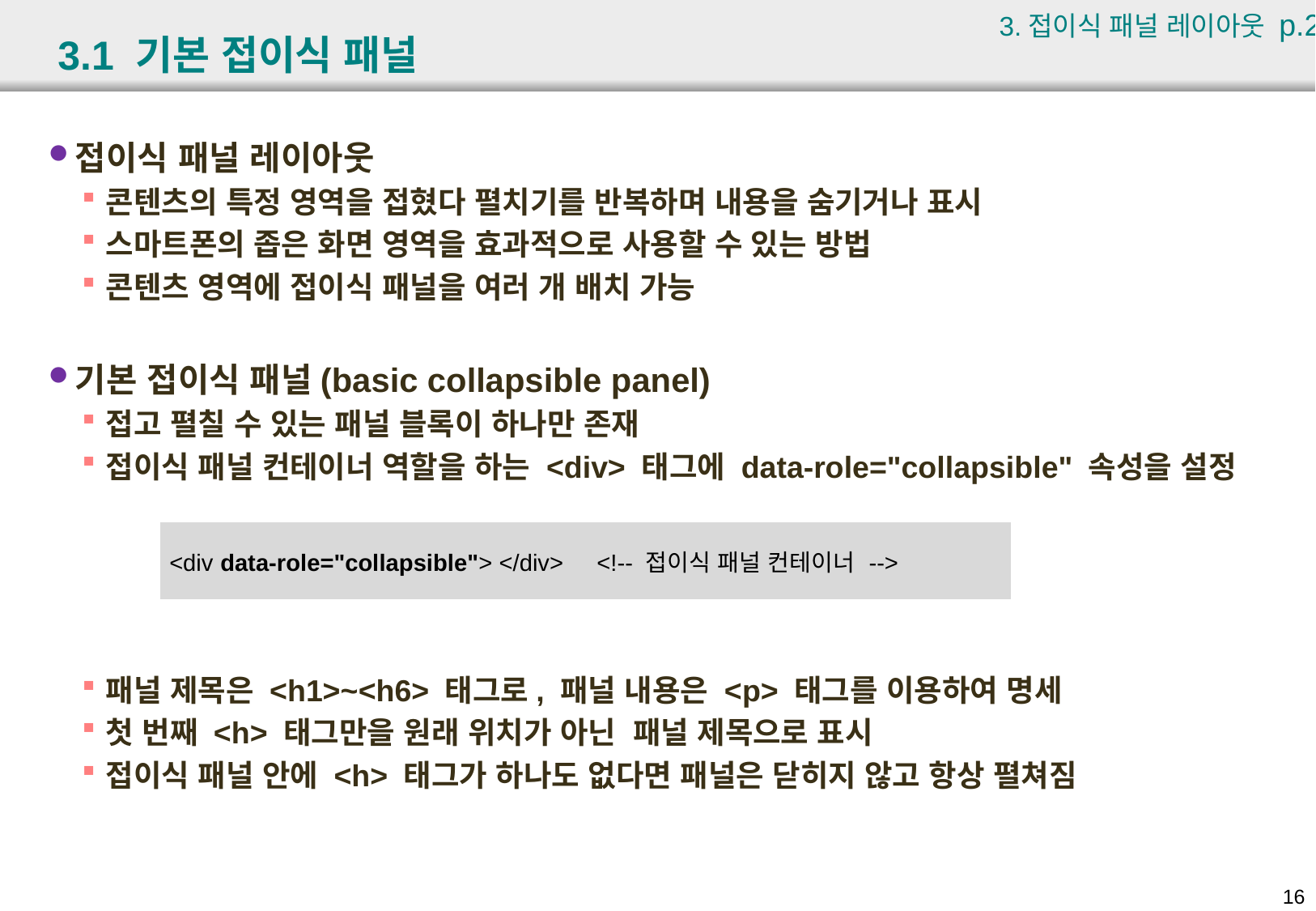

3.접이식 패널 레이아웃 p.292
# 3.1 기본 접이식 패널
접이식 패널 레이아웃
콘텐츠의 특정 영역을 접혔다 펼치기를 반복하며 내용을 숨기거나 표시
스마트폰의 좁은 화면 영역을 효과적으로 사용할 수 있는 방법
콘텐츠 영역에 접이식 패널을 여러 개 배치 가능

기본 접이식 패널(basic collapsible panel)
접고 펼칠 수 있는 패널 블록이 하나만 존재
접이식 패널 컨테이너 역할을 하는 <div> 태그에 data-role="collapsible" 속성을 설정

패널 제목은 <h1>~<h6> 태그로, 패널 내용은 <p> 태그를 이용하여 명세
첫 번째 <h> 태그만을 원래 위치가 아닌  패널 제목으로 표시
접이식 패널 안에 <h> 태그가 하나도 없다면 패널은 닫히지 않고 항상 펼쳐짐

| <div data-role="collapsible"> </div> <!-- 접이식 패널 컨테이너 --> |
| --- |